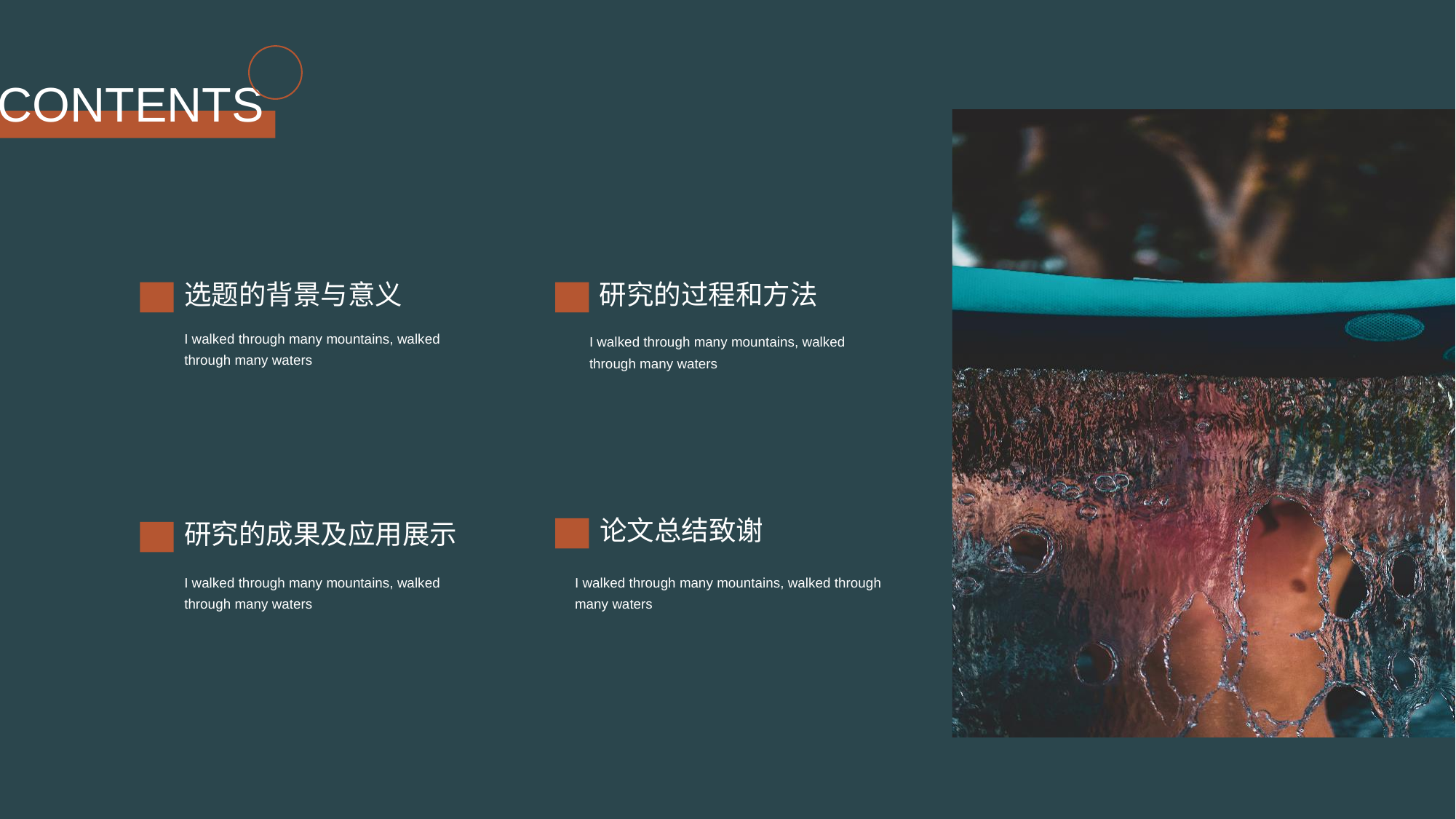

CONTENTS

研究的过程和方法

选题的背景与意义

I walked through many mountains, walked through many waters
I walked through many mountains, walked through many waters
论文总结致谢

研究的成果及应用展示

I walked through many mountains, walked through many waters
I walked through many mountains, walked through many waters